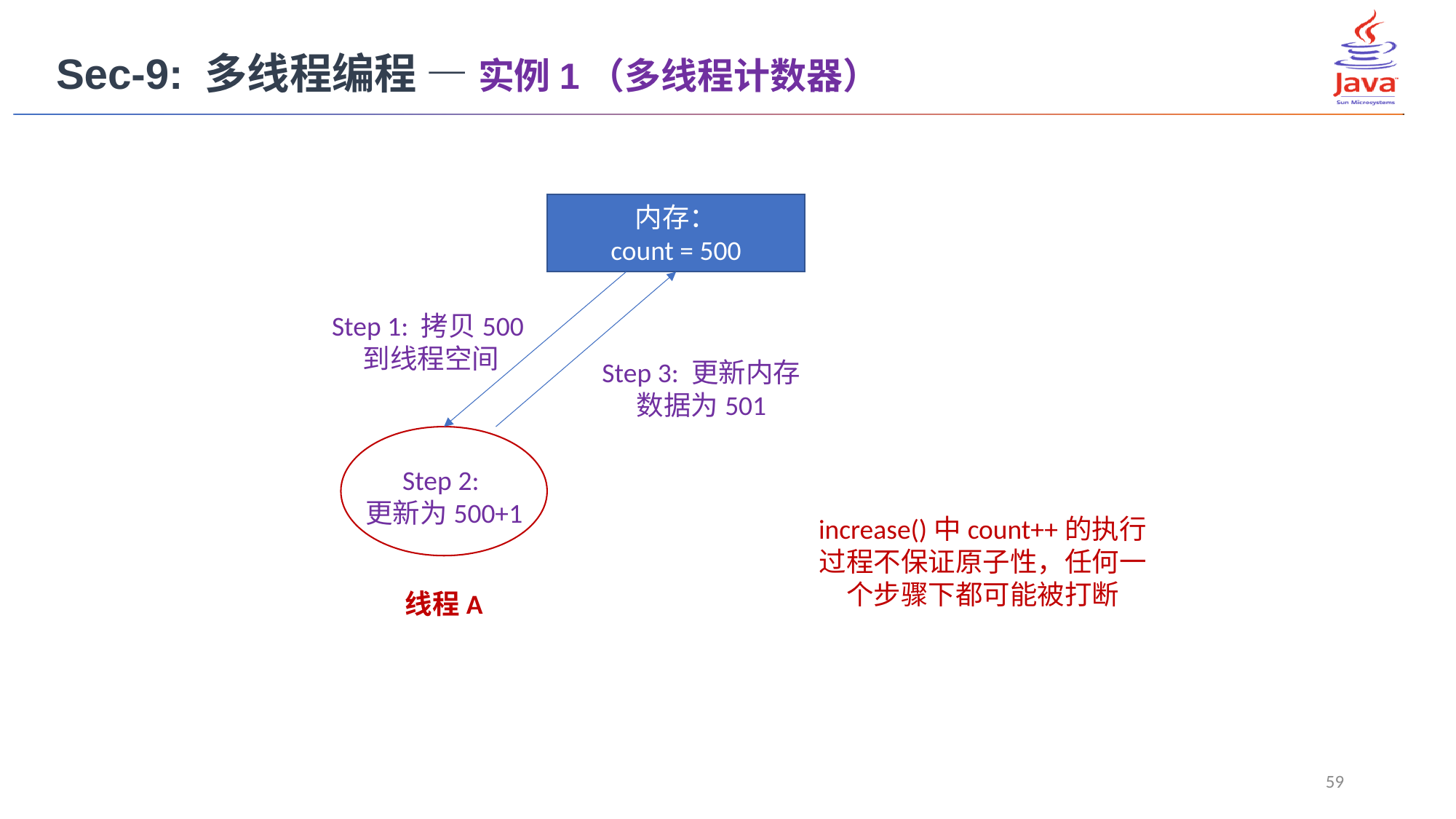

Sec-9: 多线程编程 — 实例1（多线程计数器）
内存：
count = 500
Step 1: 拷贝500到线程空间
Step 3: 更新内存数据为501

Step 2:
更新为500+1
increase()中count++的执行过程不保证原子性，任何一个步骤下都可能被打断
线程A
59